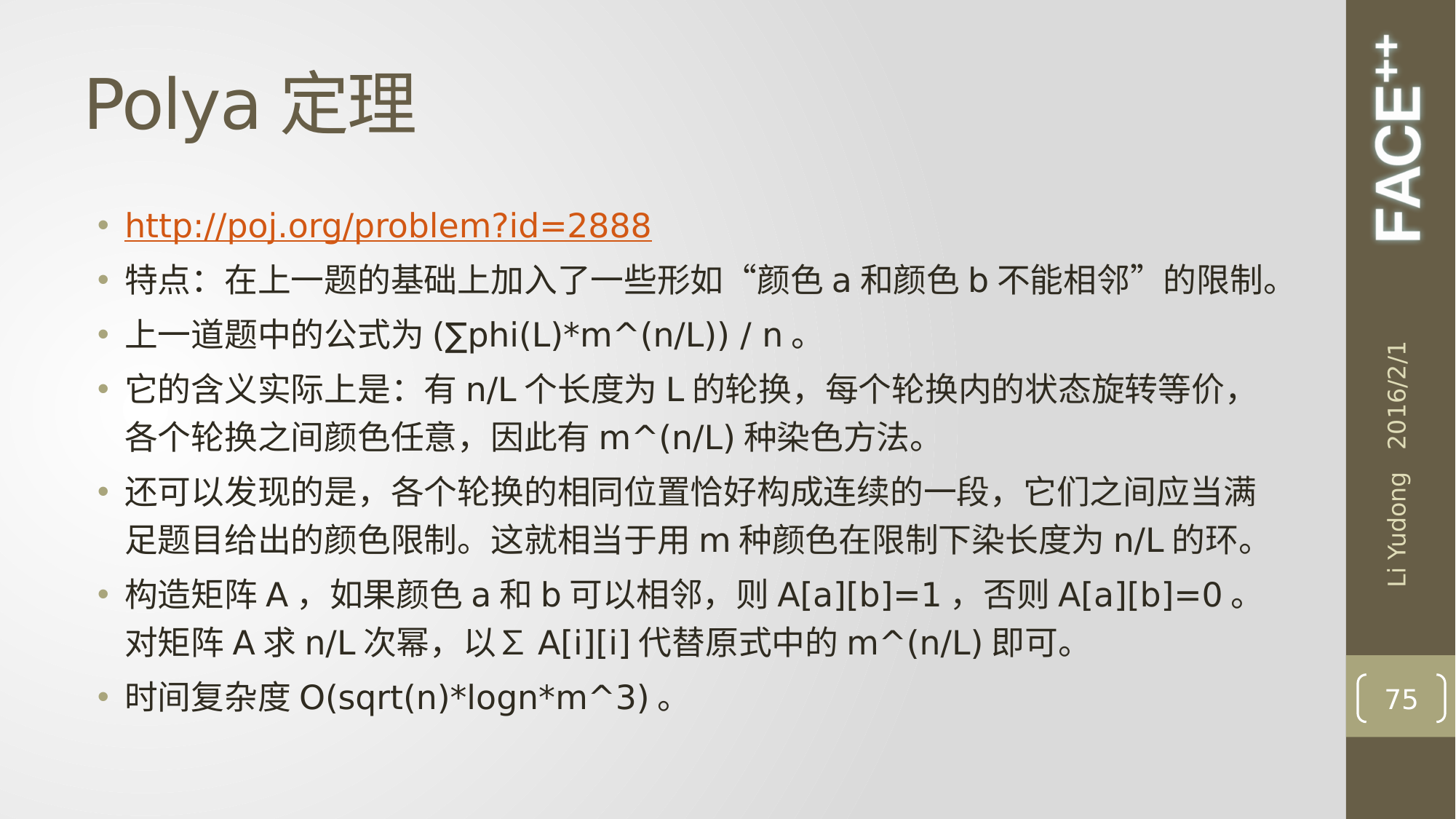

# Polya定理
http://poj.org/problem?id=2888
特点：在上一题的基础上加入了一些形如“颜色a和颜色b不能相邻”的限制。
上一道题中的公式为(∑phi(L)*m^(n/L)) / n。
它的含义实际上是：有n/L个长度为L的轮换，每个轮换内的状态旋转等价，各个轮换之间颜色任意，因此有m^(n/L)种染色方法。
还可以发现的是，各个轮换的相同位置恰好构成连续的一段，它们之间应当满足题目给出的颜色限制。这就相当于用m种颜色在限制下染长度为n/L的环。
构造矩阵A，如果颜色a和b可以相邻，则A[a][b]=1，否则A[a][b]=0。对矩阵A求n/L次幂，以∑A[i][i]代替原式中的m^(n/L)即可。
时间复杂度O(sqrt(n)*logn*m^3)。
2016/2/1
Li Yudong
75